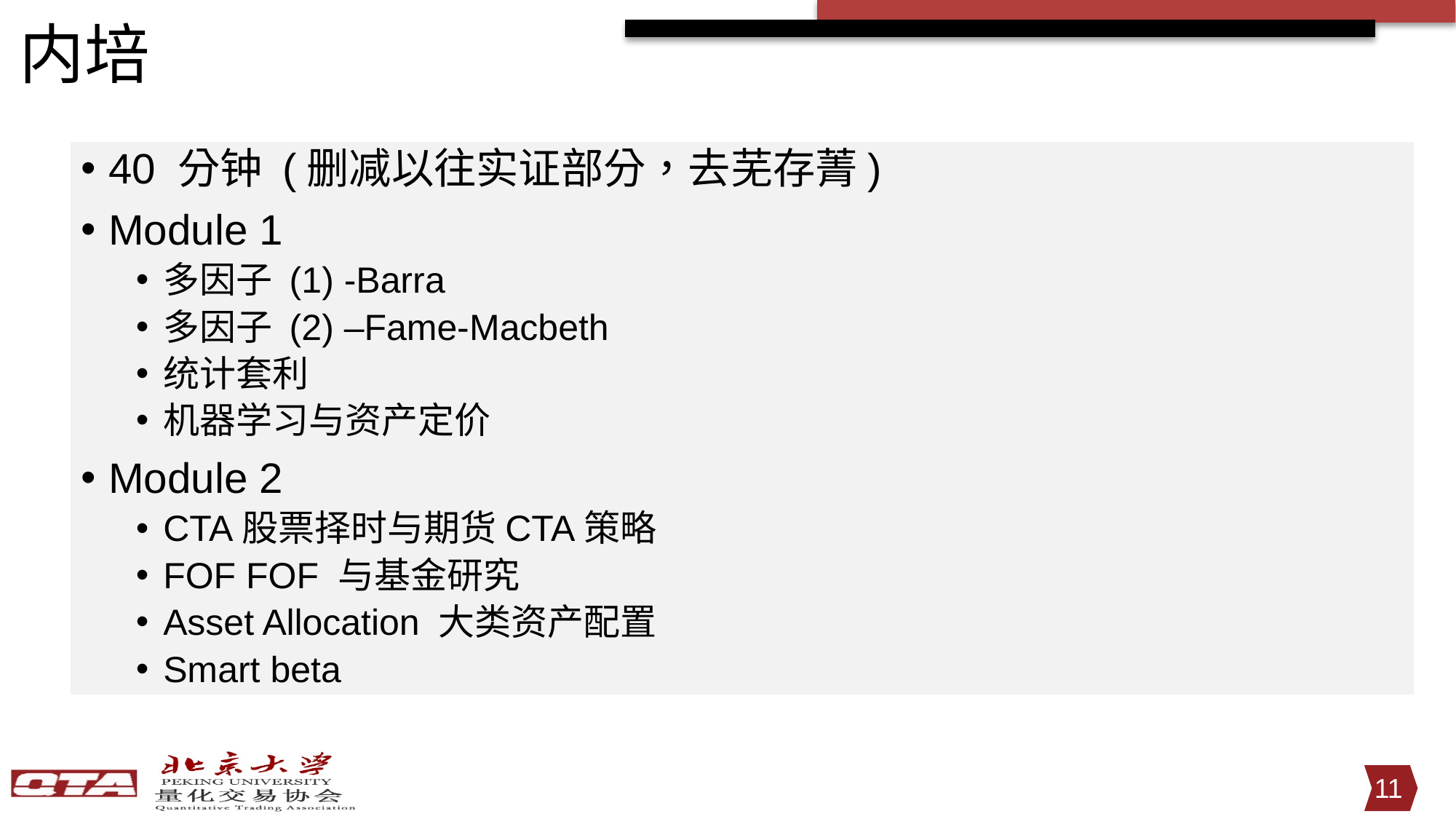

内培
40 分钟 (删减以往实证部分，去芜存菁)
Module 1
多因子 (1) -Barra
多因子 (2) –Fame-Macbeth
统计套利
机器学习与资产定价
Module 2
CTA股票择时与期货CTA策略
FOF FOF 与基金研究
Asset Allocation 大类资产配置
Smart beta

11